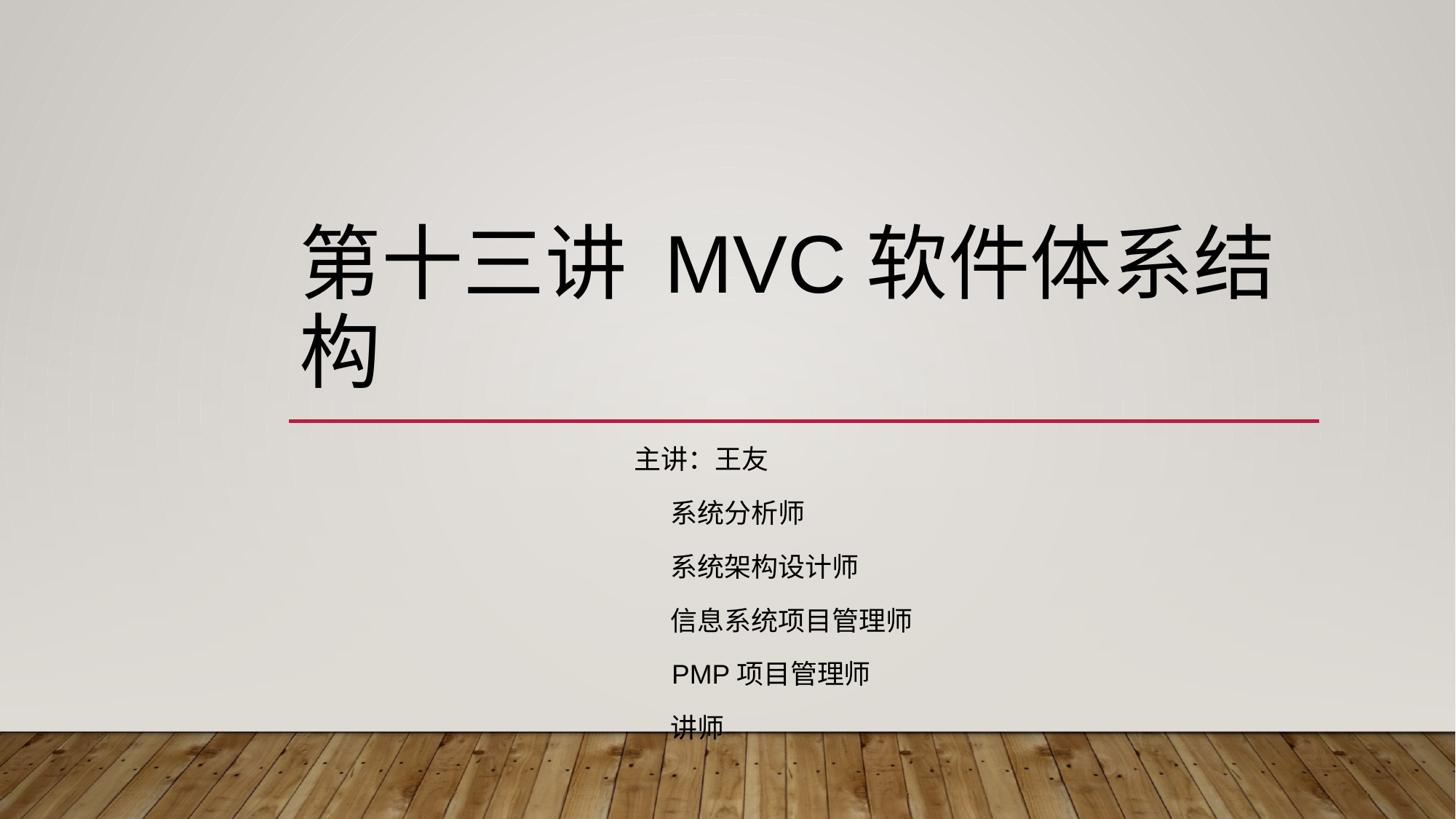

# 第十三讲 MVC软件体系结构
主讲：王友
     系统分析师
     系统架构设计师
     信息系统项目管理师
     PMP项目管理师
     讲师